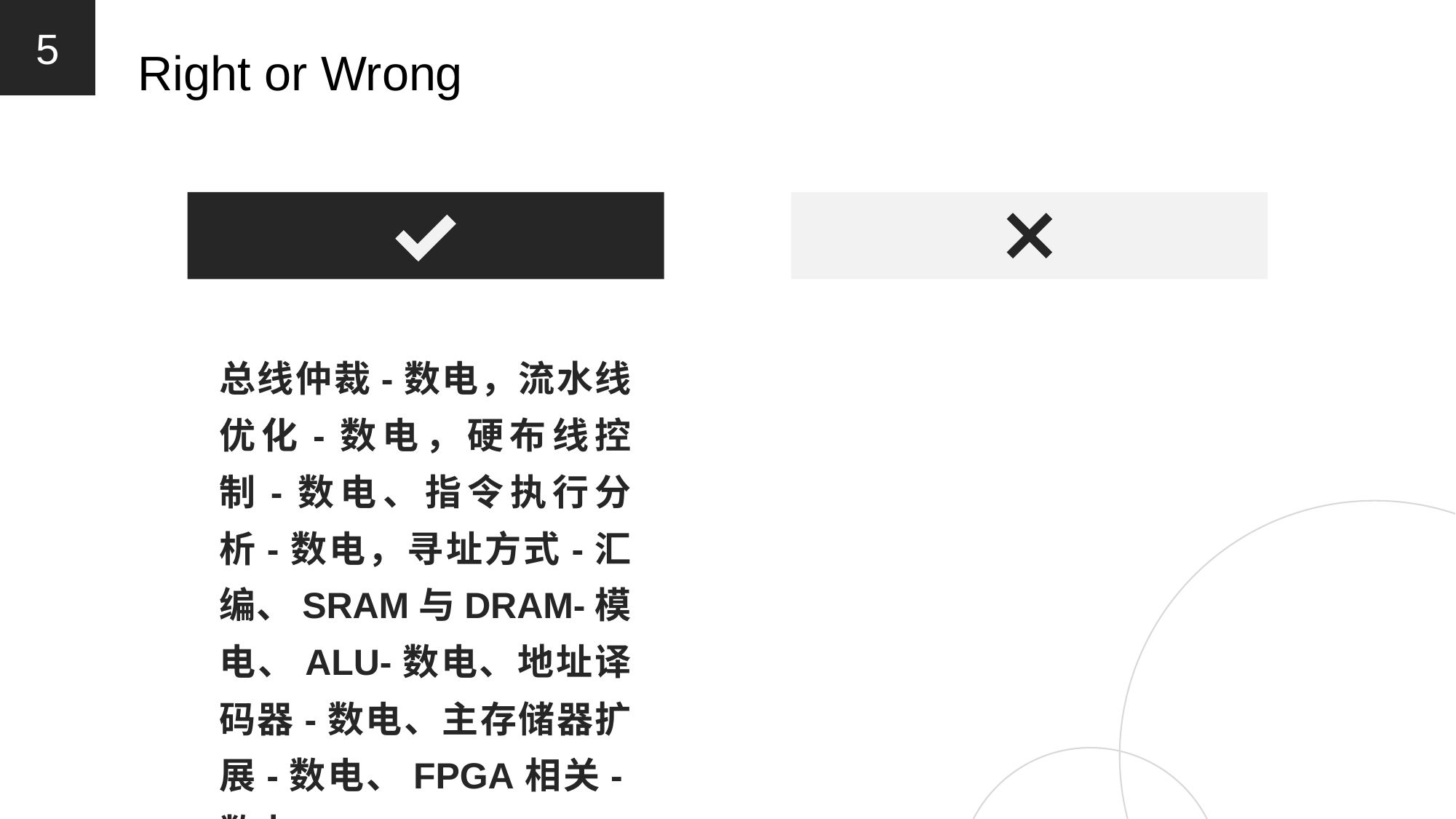

5
Right or Wrong

总线仲裁-数电，流水线优化-数电，硬布线控制-数电、指令执行分析-数电，寻址方式-汇编、SRAM与DRAM-模电、ALU-数电、地址译码器-数电、主存储器扩展-数电、FPGA相关-数电